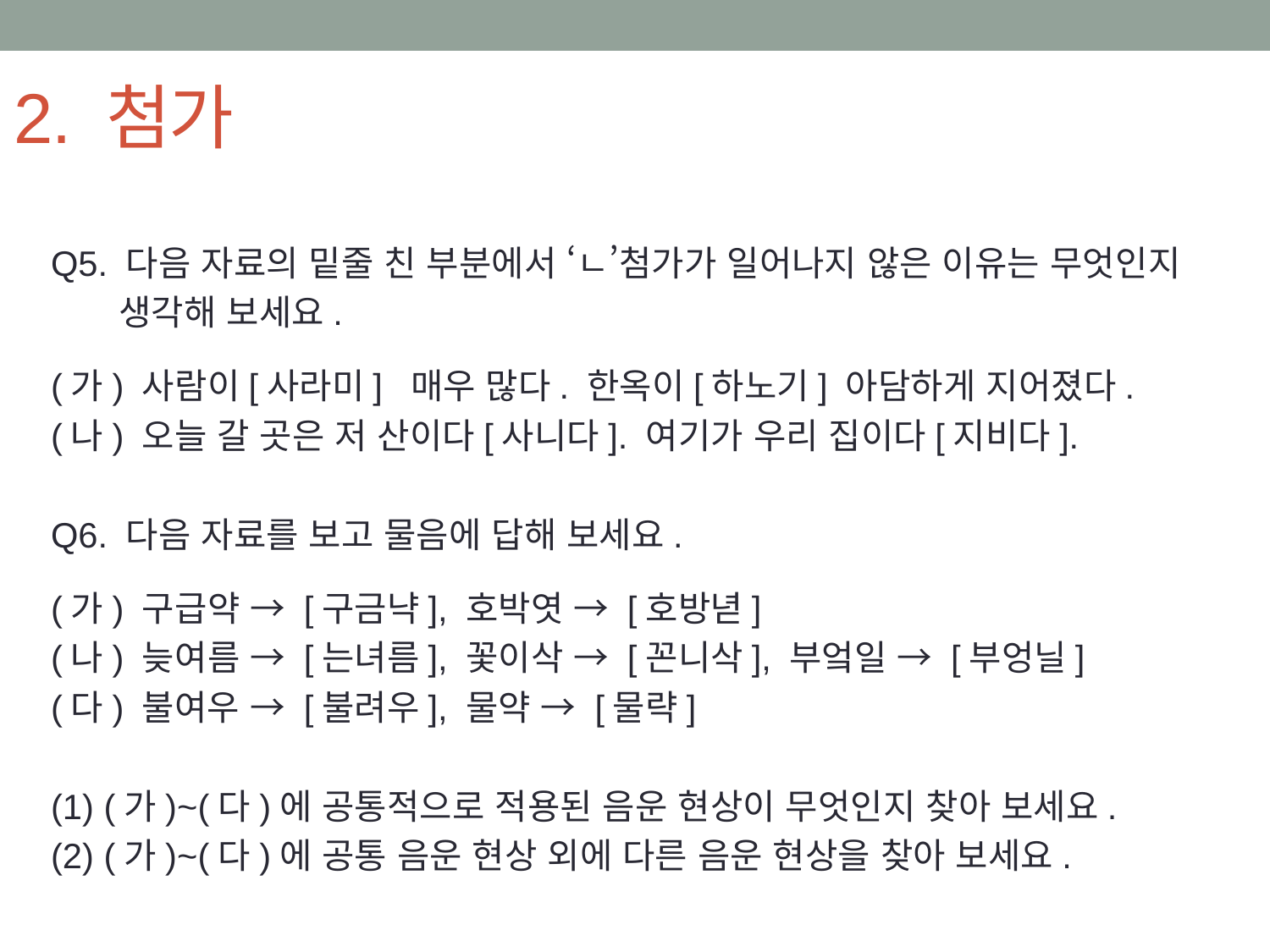

# 2. 첨가

Q5. 다음 자료의 밑줄 친 부분에서 ‘ㄴ’첨가가 일어나지 않은 이유는 무엇인지
      생각해 보세요.

(가) 사람이[사라미]  매우 많다. 한옥이[하노기] 아담하게 지어졌다.
(나) 오늘 갈 곳은 저 산이다[사니다]. 여기가 우리 집이다[지비다].

Q6. 다음 자료를 보고 물음에 답해 보세요.

(가) 구급약 → [구금냑], 호박엿 → [호방녇]
(나) 늦여름 → [는녀름], 꽃이삭 → [꼰니삭], 부엌일 → [부엉닐]
(다) 불여우 → [불려우], 물약 → [물략]

(1) (가)~(다)에 공통적으로 적용된 음운 현상이 무엇인지 찾아 보세요.
(2) (가)~(다)에 공통 음운 현상 외에 다른 음운 현상을 찾아 보세요.